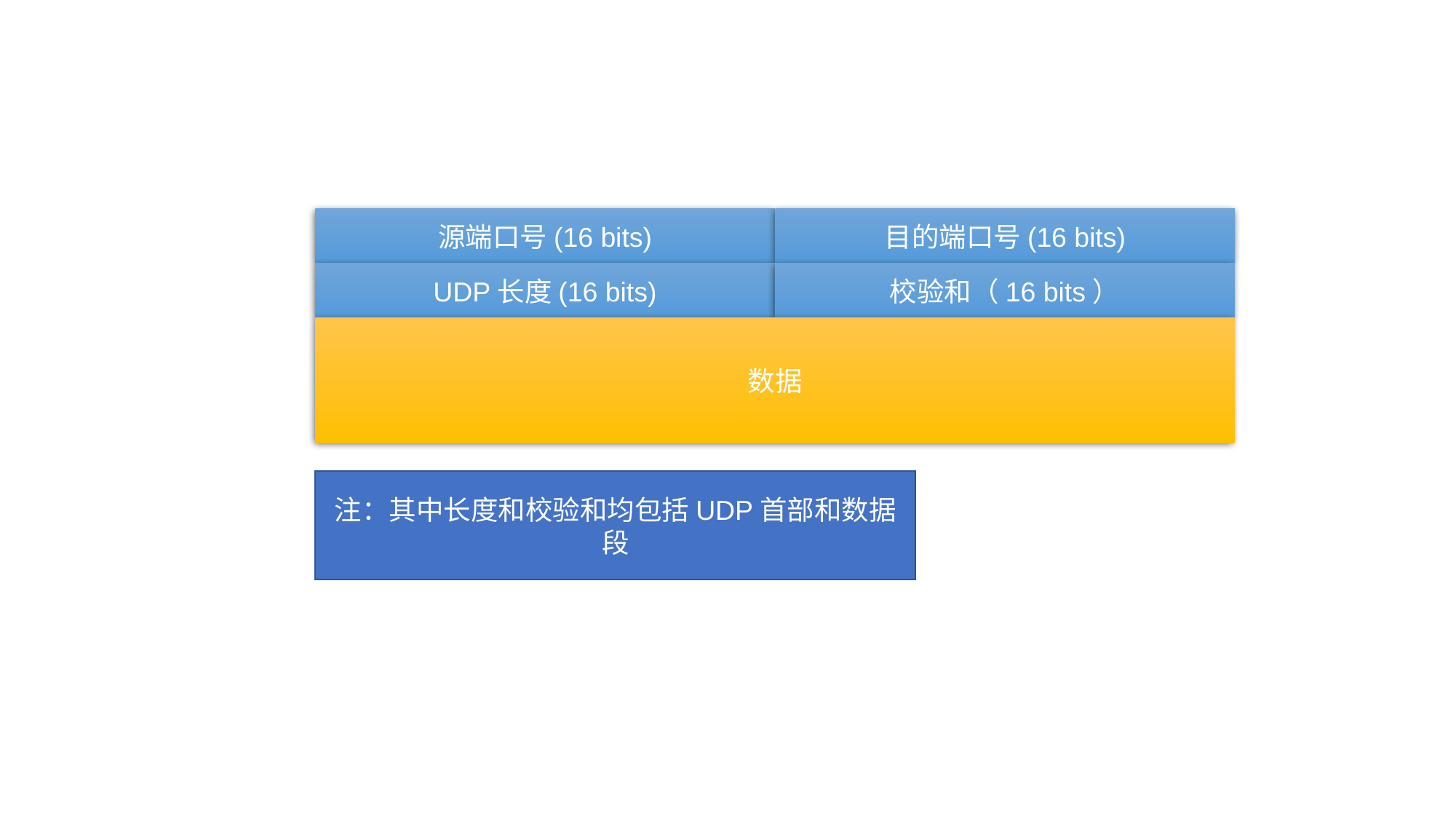

源端口号(16 bits)
目的端口号(16 bits)
UDP长度(16 bits)
校验和（16 bits）
数据
注：其中长度和校验和均包括UDP首部和数据段